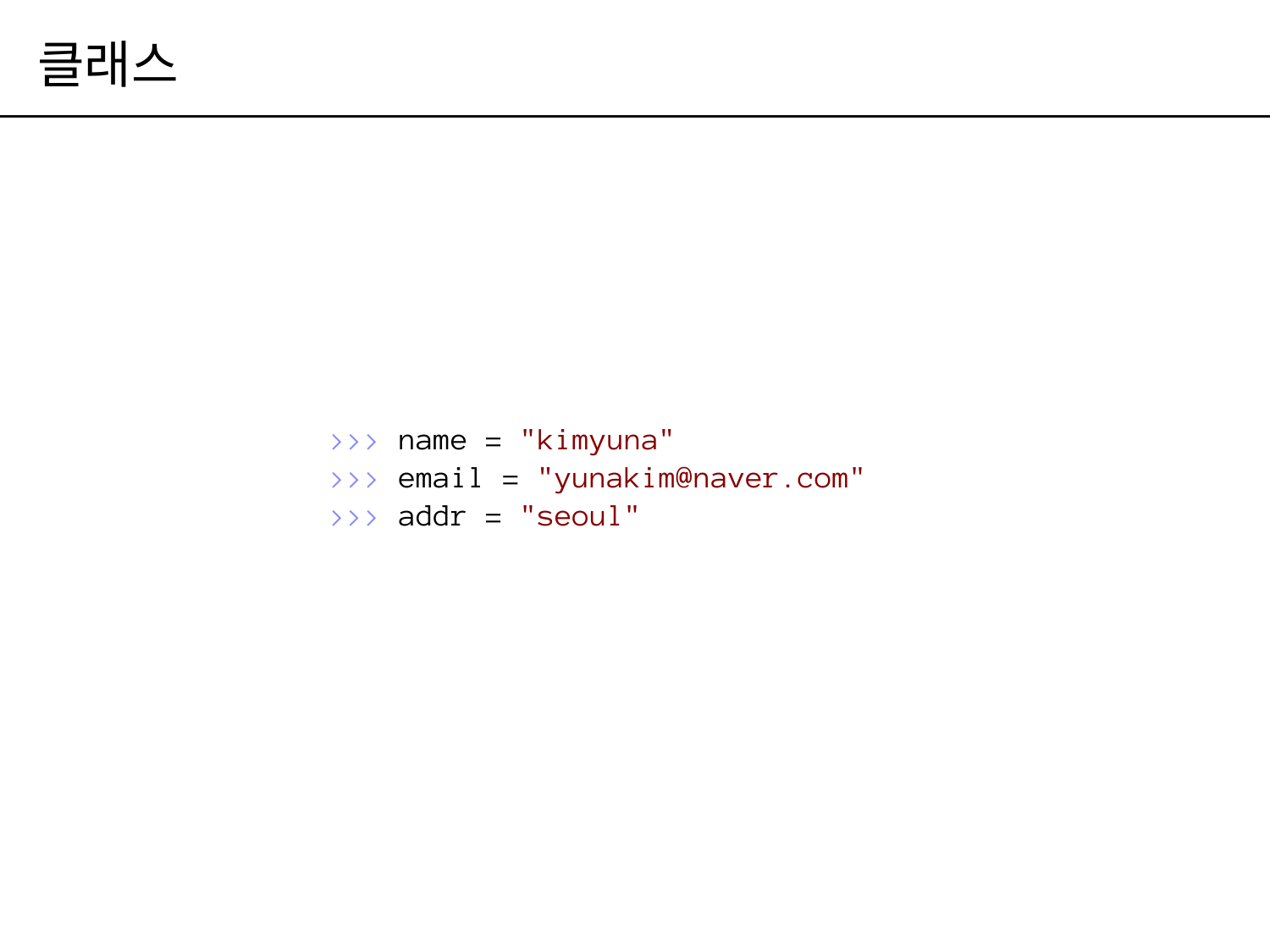

# 클래스
>>> name = "kimyuna"
>>> email = "yunakim@naver.com"
>>> addr = "seoul"